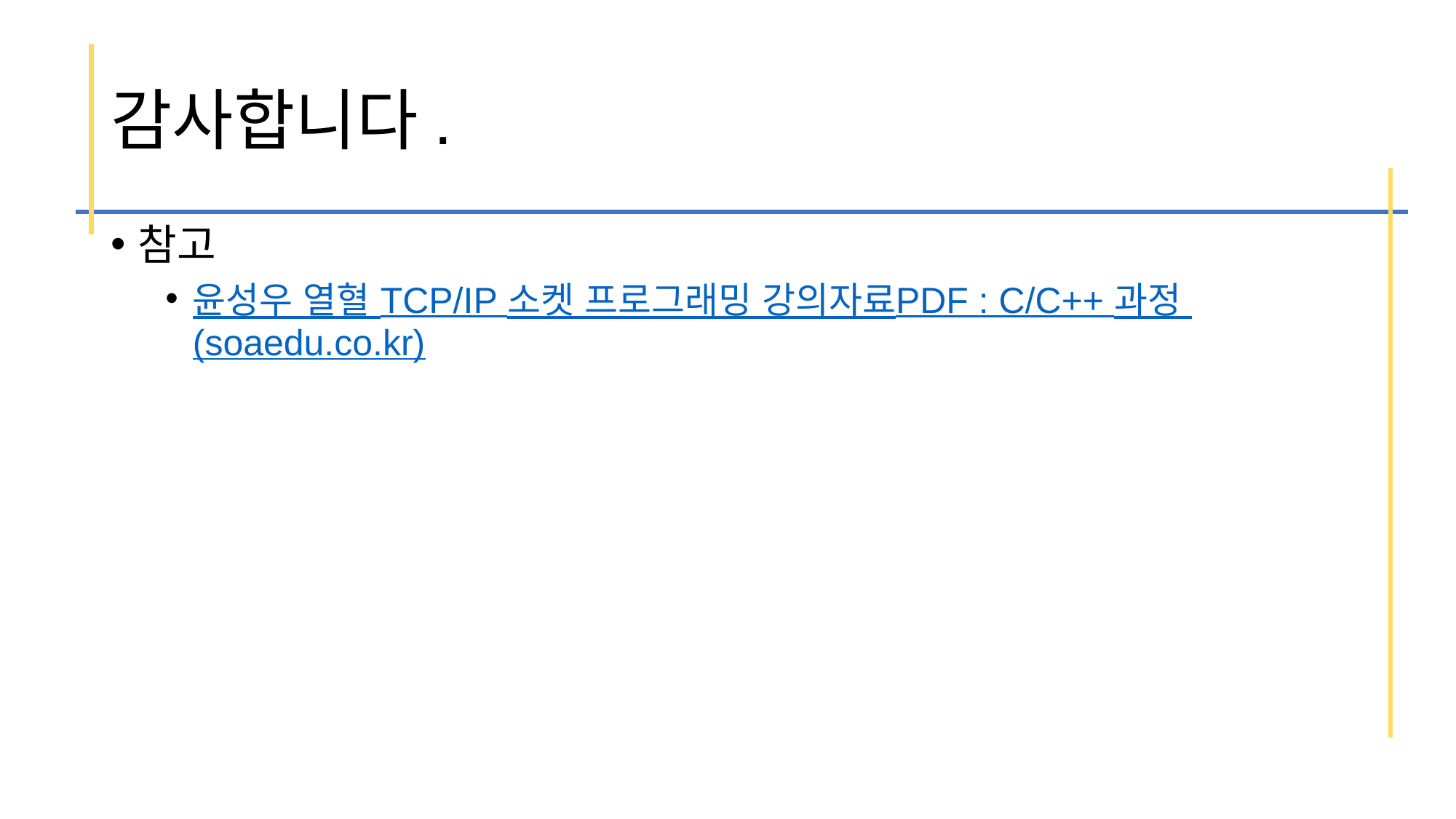

# 감사합니다.
참고
윤성우 열혈 TCP/IP 소켓 프로그래밍 강의자료PDF : C/C++ 과정 (soaedu.co.kr)